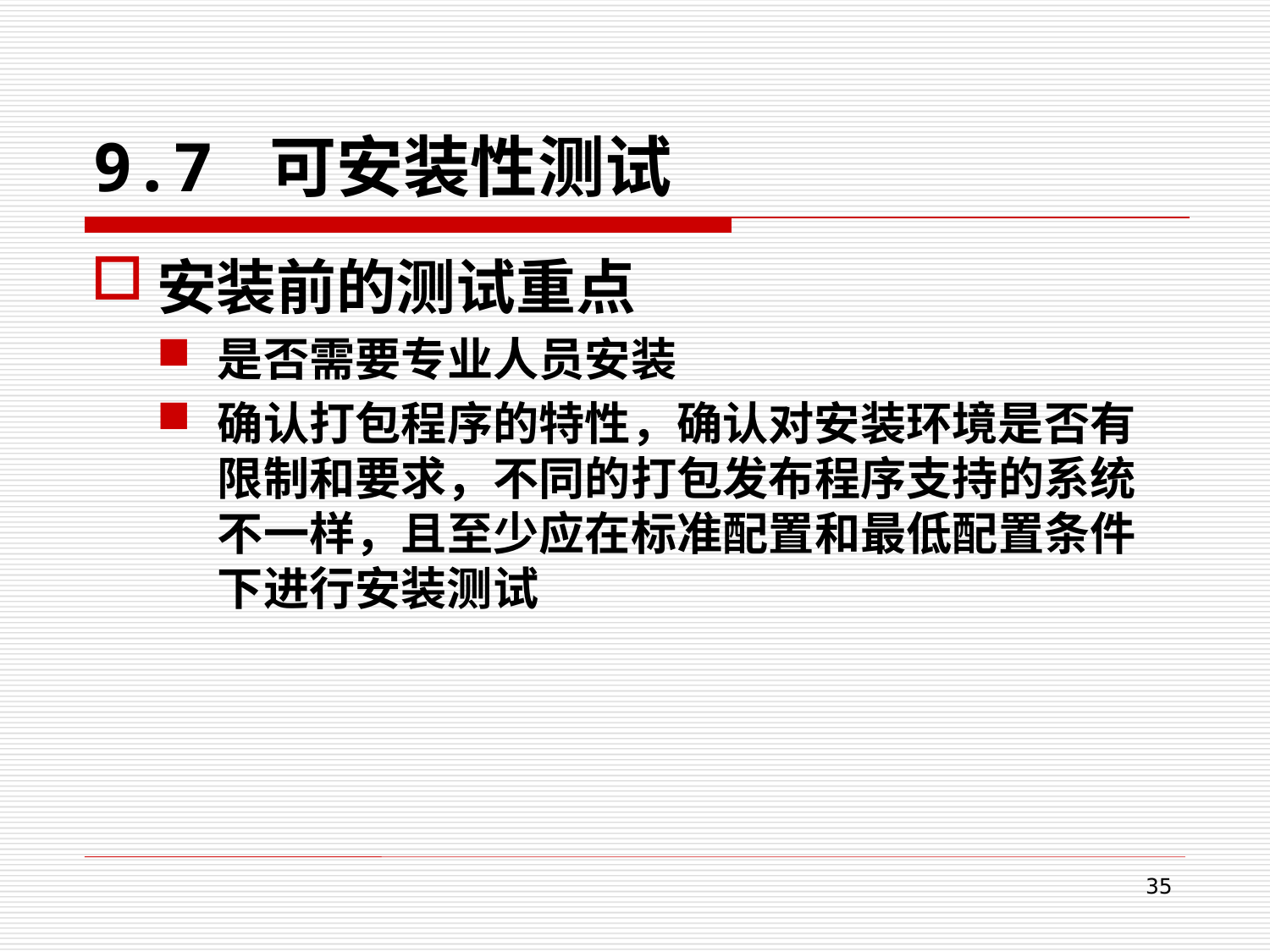

9.7 可安装性测试
安装前的测试重点
是否需要专业人员安装
确认打包程序的特性，确认对安装环境是否有限制和要求，不同的打包发布程序支持的系统不一样，且至少应在标准配置和最低配置条件下进行安装测试

35